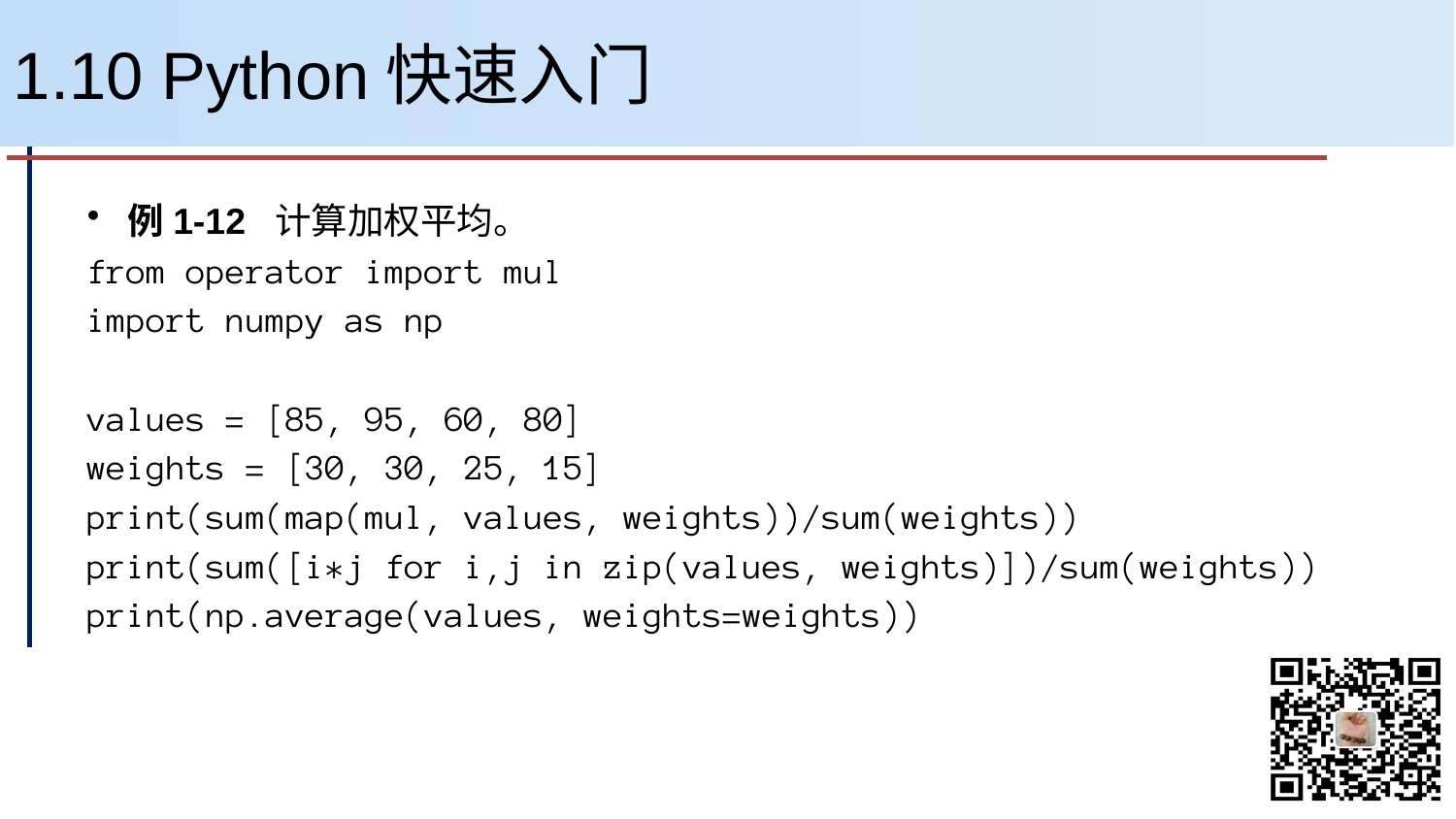

# 1.10 Python快速入门
例1-12  计算加权平均。
from operator import mul
import numpy as np

values = [85, 95, 60, 80]
weights = [30, 30, 25, 15]
print(sum(map(mul, values, weights))/sum(weights))
print(sum([i*j for i,j in zip(values, weights)])/sum(weights))
print(np.average(values, weights=weights))